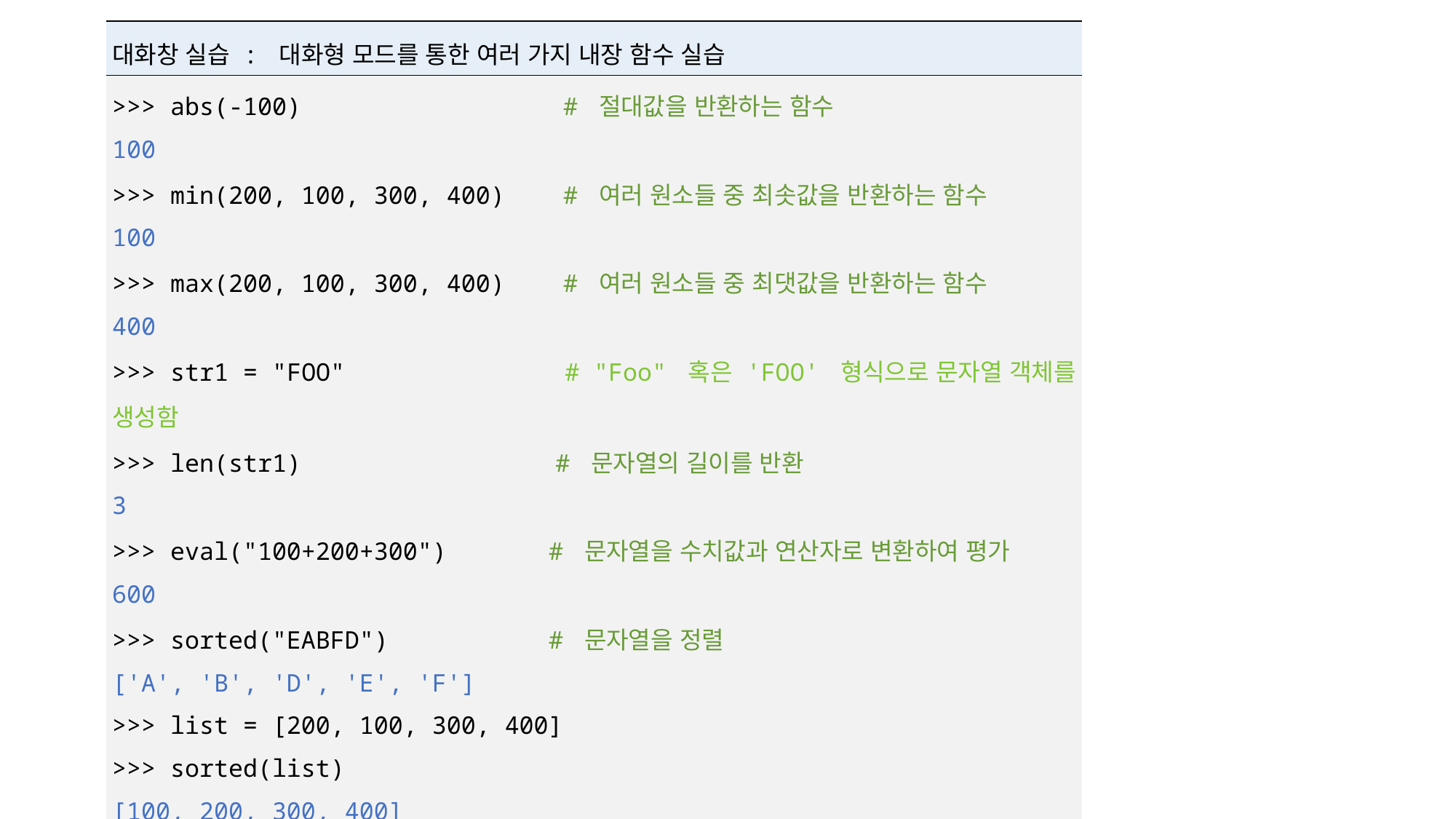

| 대화창 실습 : 대화형 모드를 통한 여러 가지 내장 함수 실습 |
| --- |
| >>> abs(-100) # 절대값을 반환하는 함수 100 >>> min(200, 100, 300, 400) # 여러 원소들 중 최솟값을 반환하는 함수 100 >>> max(200, 100, 300, 400) # 여러 원소들 중 최댓값을 반환하는 함수 400 >>> str1 = "FOO" # "Foo" 혹은 'FOO' 형식으로 문자열 객체를 생성함 >>> len(str1) # 문자열의 길이를 반환 3 >>> eval("100+200+300") # 문자열을 수치값과 연산자로 변환하여 평가 600 >>> sorted("EABFD") # 문자열을 정렬 ['A', 'B', 'D', 'E', 'F'] >>> list = [200, 100, 300, 400] >>> sorted(list) [100, 200, 300, 400] >>> sorted(list, reverse=True) [400, 300, 200, 100] |